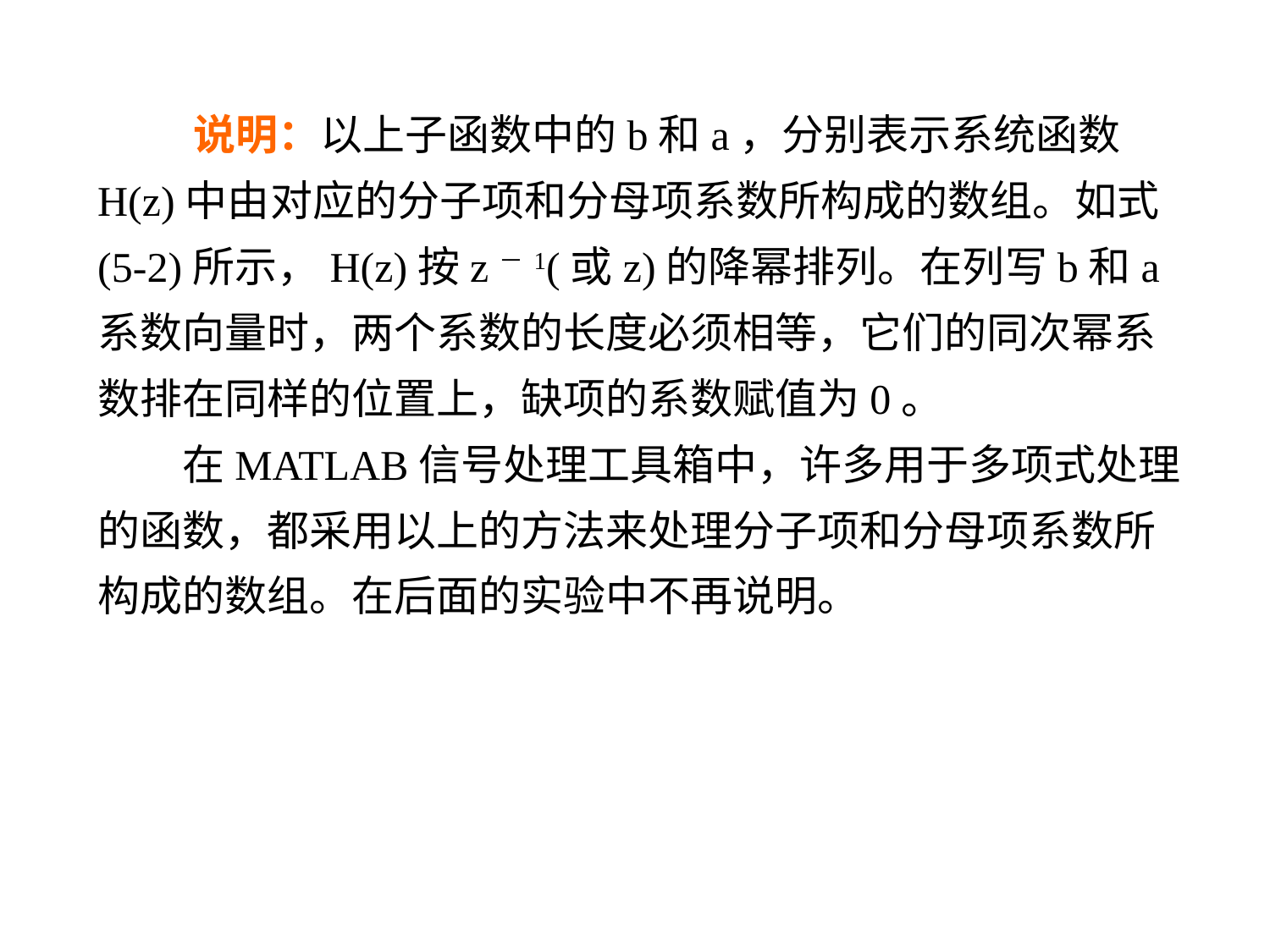

# 说明：以上子函数中的b和a，分别表示系统函数H(z)中由对应的分子项和分母项系数所构成的数组。如式(5-2)所示，H(z)按z－1(或z)的降幂排列。在列写b和a系数向量时，两个系数的长度必须相等，它们的同次幂系数排在同样的位置上，缺项的系数赋值为0。 　　在MATLAB信号处理工具箱中，许多用于多项式处理的函数，都采用以上的方法来处理分子项和分母项系数所构成的数组。在后面的实验中不再说明。